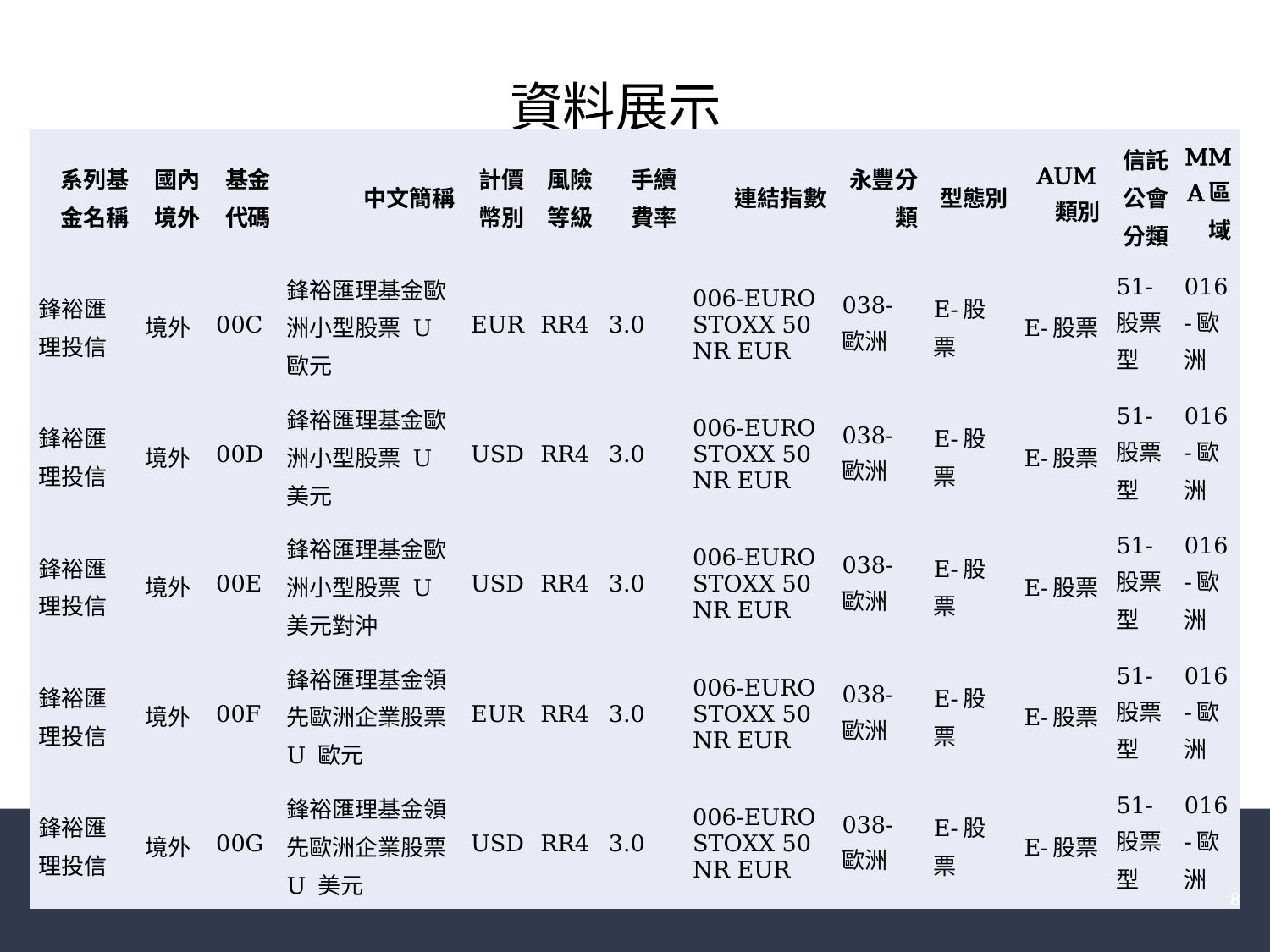

資料展示
| 系列基金名稱 | 國內境外 | 基金代碼 | 中文簡稱 | 計價幣別 | 風險等級 | 手續費率 | 連結指數 | 永豐分類 | 型態別 | AUM類別 | 信託公會分類 | MMA區域 |
| --- | --- | --- | --- | --- | --- | --- | --- | --- | --- | --- | --- | --- |
| 鋒裕匯理投信 | 境外 | 00C | 鋒裕匯理基金歐洲小型股票 U 歐元 | EUR | RR4 | 3.0 | 006-EURO STOXX 50 NR EUR | 038-歐洲 | E-股票 | E-股票 | 51-股票型 | 016-歐洲 |
| 鋒裕匯理投信 | 境外 | 00D | 鋒裕匯理基金歐洲小型股票 U 美元 | USD | RR4 | 3.0 | 006-EURO STOXX 50 NR EUR | 038-歐洲 | E-股票 | E-股票 | 51-股票型 | 016-歐洲 |
| 鋒裕匯理投信 | 境外 | 00E | 鋒裕匯理基金歐洲小型股票 U 美元對沖 | USD | RR4 | 3.0 | 006-EURO STOXX 50 NR EUR | 038-歐洲 | E-股票 | E-股票 | 51-股票型 | 016-歐洲 |
| 鋒裕匯理投信 | 境外 | 00F | 鋒裕匯理基金領先歐洲企業股票 U 歐元 | EUR | RR4 | 3.0 | 006-EURO STOXX 50 NR EUR | 038-歐洲 | E-股票 | E-股票 | 51-股票型 | 016-歐洲 |
| 鋒裕匯理投信 | 境外 | 00G | 鋒裕匯理基金領先歐洲企業股票 U 美元 | USD | RR4 | 3.0 | 006-EURO STOXX 50 NR EUR | 038-歐洲 | E-股票 | E-股票 | 51-股票型 | 016-歐洲 |

8